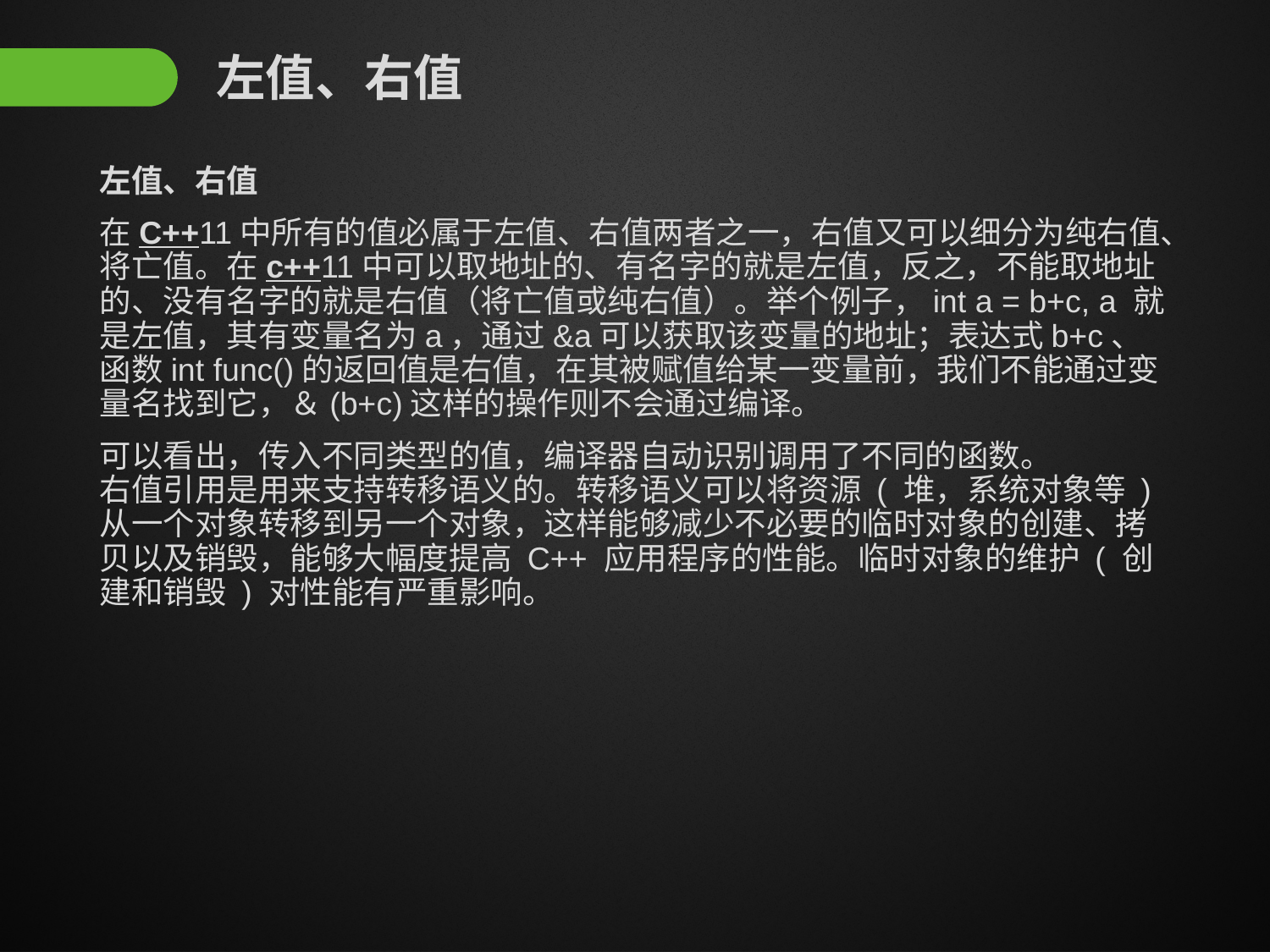

# 左值、右值
左值、右值
在C++11中所有的值必属于左值、右值两者之一，右值又可以细分为纯右值、将亡值。在c++11中可以取地址的、有名字的就是左值，反之，不能取地址的、没有名字的就是右值（将亡值或纯右值）。举个例子，int a = b+c, a 就是左值，其有变量名为a，通过&a可以获取该变量的地址；表达式b+c、函数int func()的返回值是右值，在其被赋值给某一变量前，我们不能通过变量名找到它，＆(b+c)这样的操作则不会通过编译。
可以看出，传入不同类型的值，编译器自动识别调用了不同的函数。
右值引用是用来支持转移语义的。转移语义可以将资源 ( 堆，系统对象等 ) 从一个对象转移到另一个对象，这样能够减少不必要的临时对象的创建、拷贝以及销毁，能够大幅度提高 C++ 应用程序的性能。临时对象的维护 ( 创建和销毁 ) 对性能有严重影响。